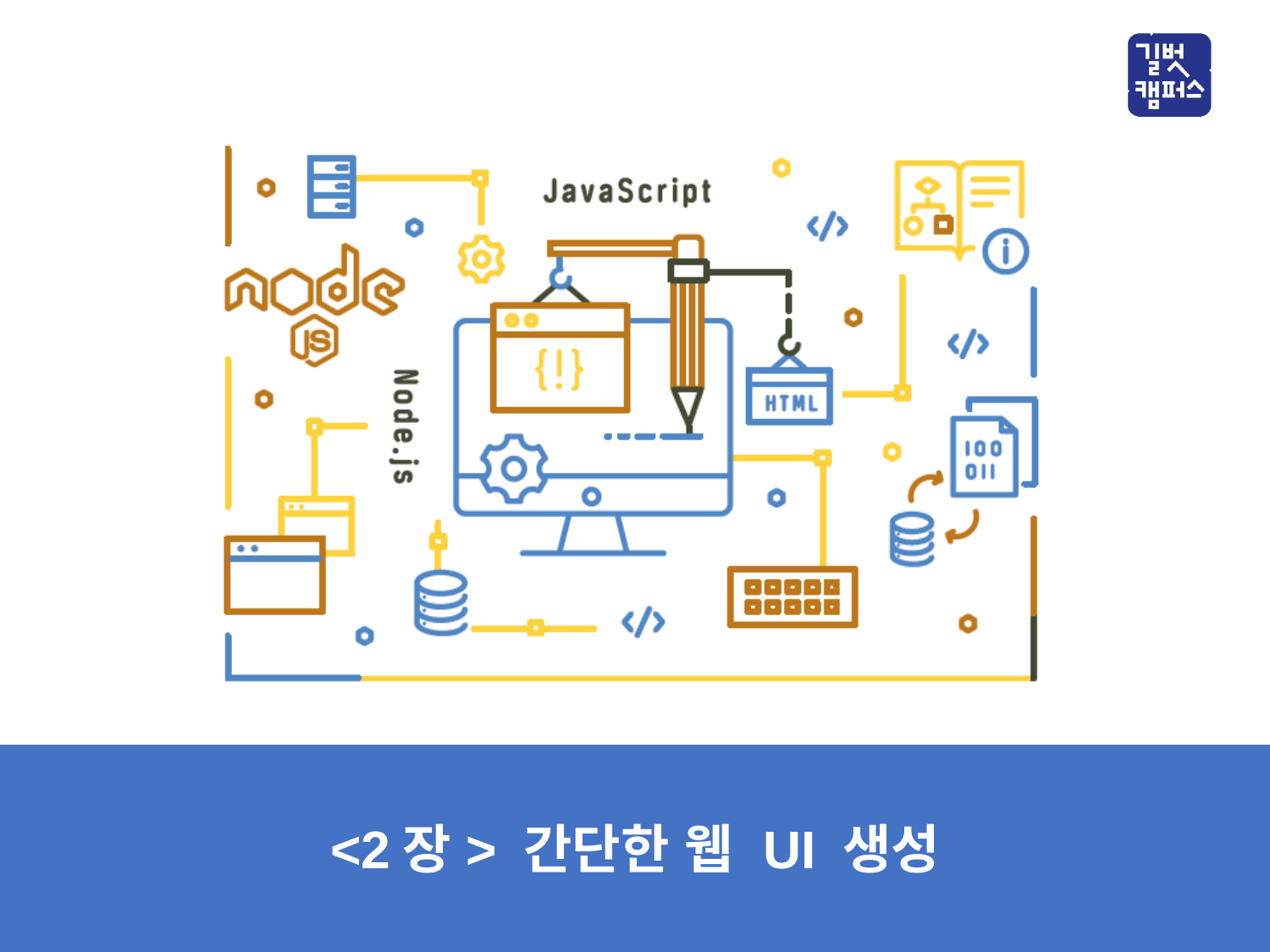

<2장> 간단한 웹 UI 생성
<1장> 전기의 기본 개념과 팅커캐드